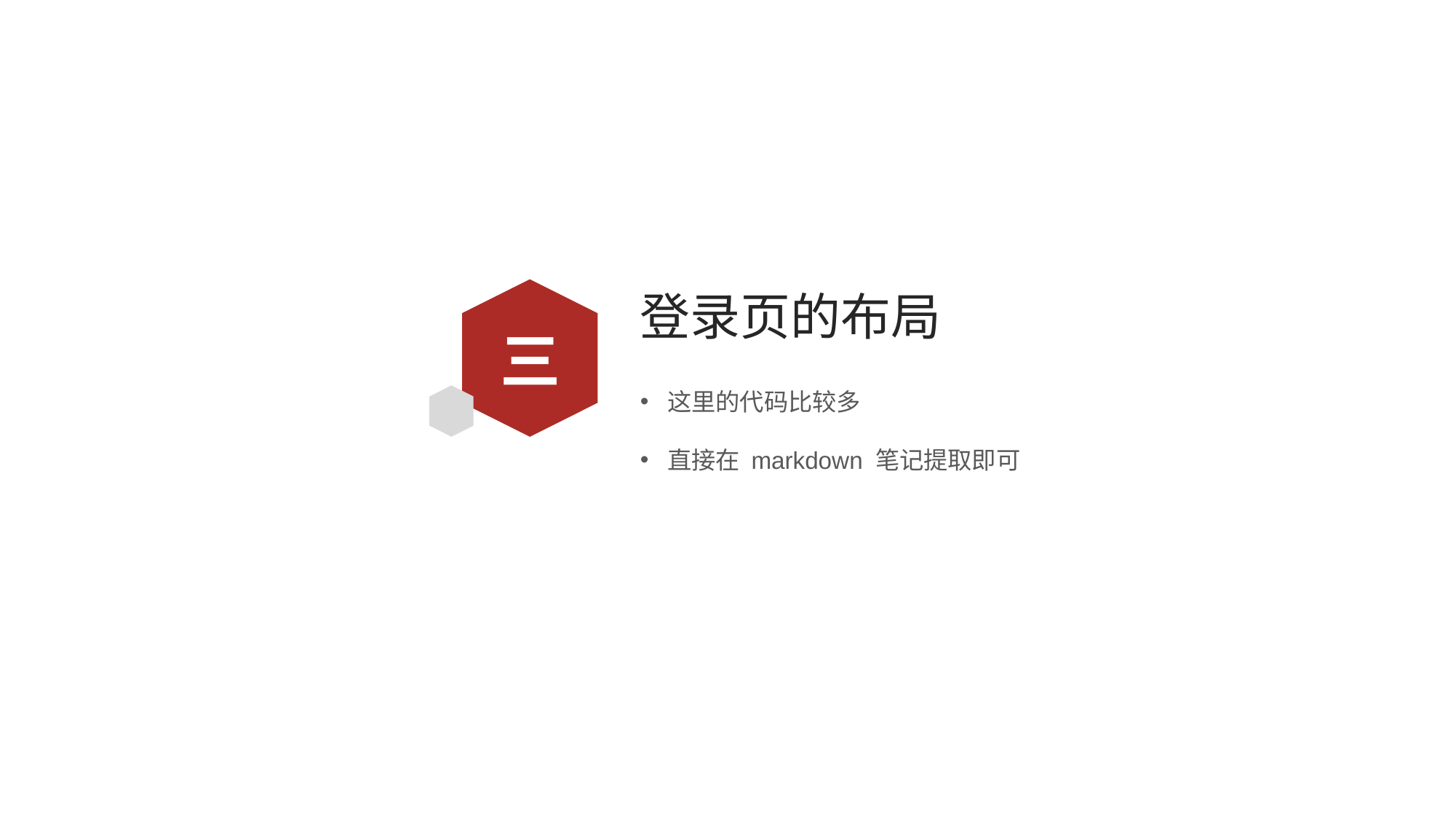

# 登录页的布局
三
这里的代码比较多
直接在 markdown 笔记提取即可